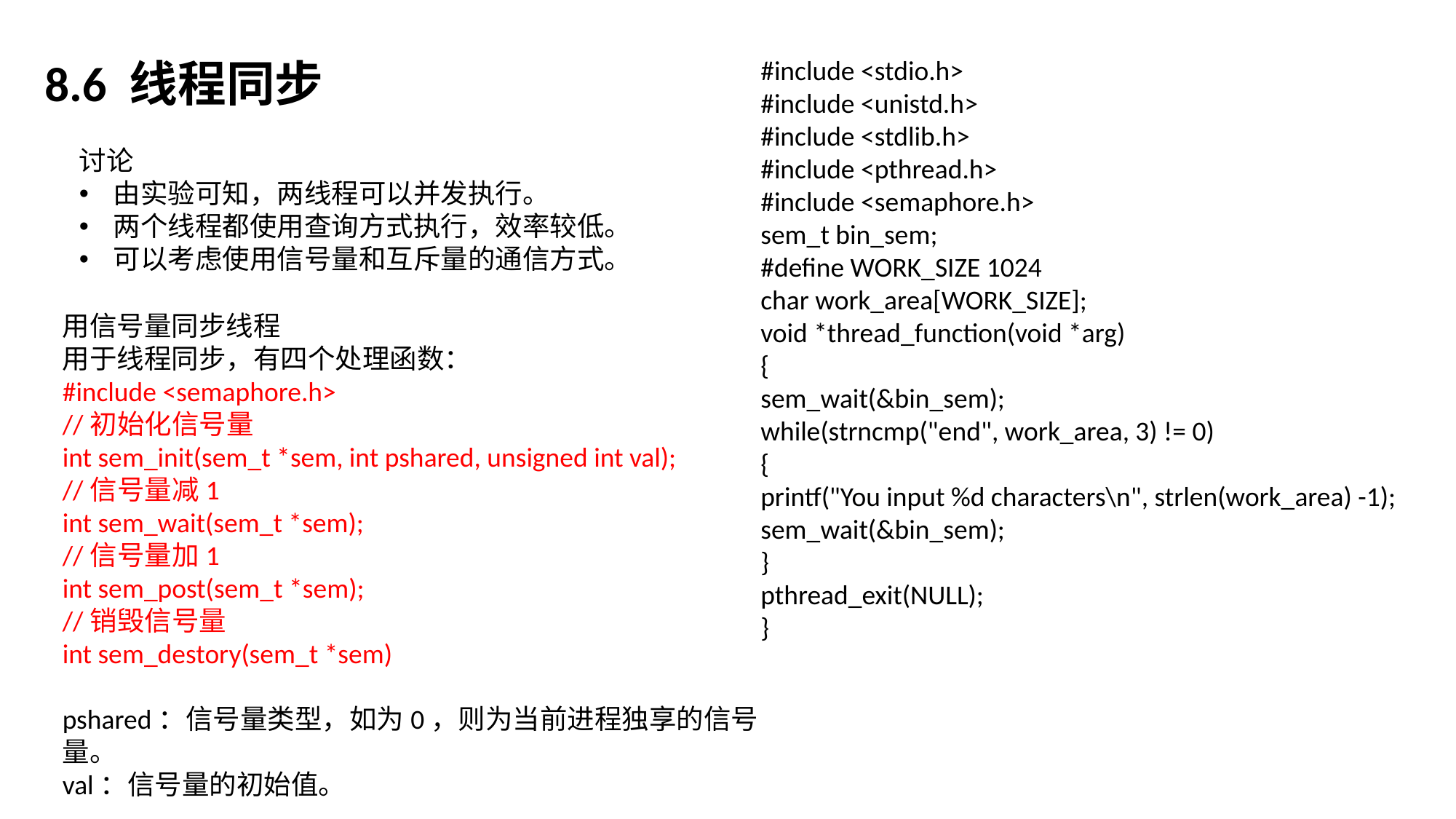

8.6 线程同步
#include <stdio.h>
#include <unistd.h>
#include <stdlib.h>
#include <pthread.h>
#include <semaphore.h>
sem_t bin_sem;
#define WORK_SIZE 1024
char work_area[WORK_SIZE];
void *thread_function(void *arg)
{
sem_wait(&bin_sem);
while(strncmp("end", work_area, 3) != 0)
{
printf("You input %d characters\n", strlen(work_area) -1);
sem_wait(&bin_sem);
}
pthread_exit(NULL);
}
讨论
由实验可知，两线程可以并发执行。
两个线程都使用查询方式执行，效率较低。
可以考虑使用信号量和互斥量的通信方式。
用信号量同步线程
用于线程同步，有四个处理函数：
#include <semaphore.h>
//初始化信号量
int sem_init(sem_t *sem, int pshared, unsigned int val);
//信号量减1
int sem_wait(sem_t *sem);
//信号量加1
int sem_post(sem_t *sem);
//销毁信号量
int sem_destory(sem_t *sem)

pshared：信号量类型，如为0，则为当前进程独享的信号量。
val：信号量的初始值。